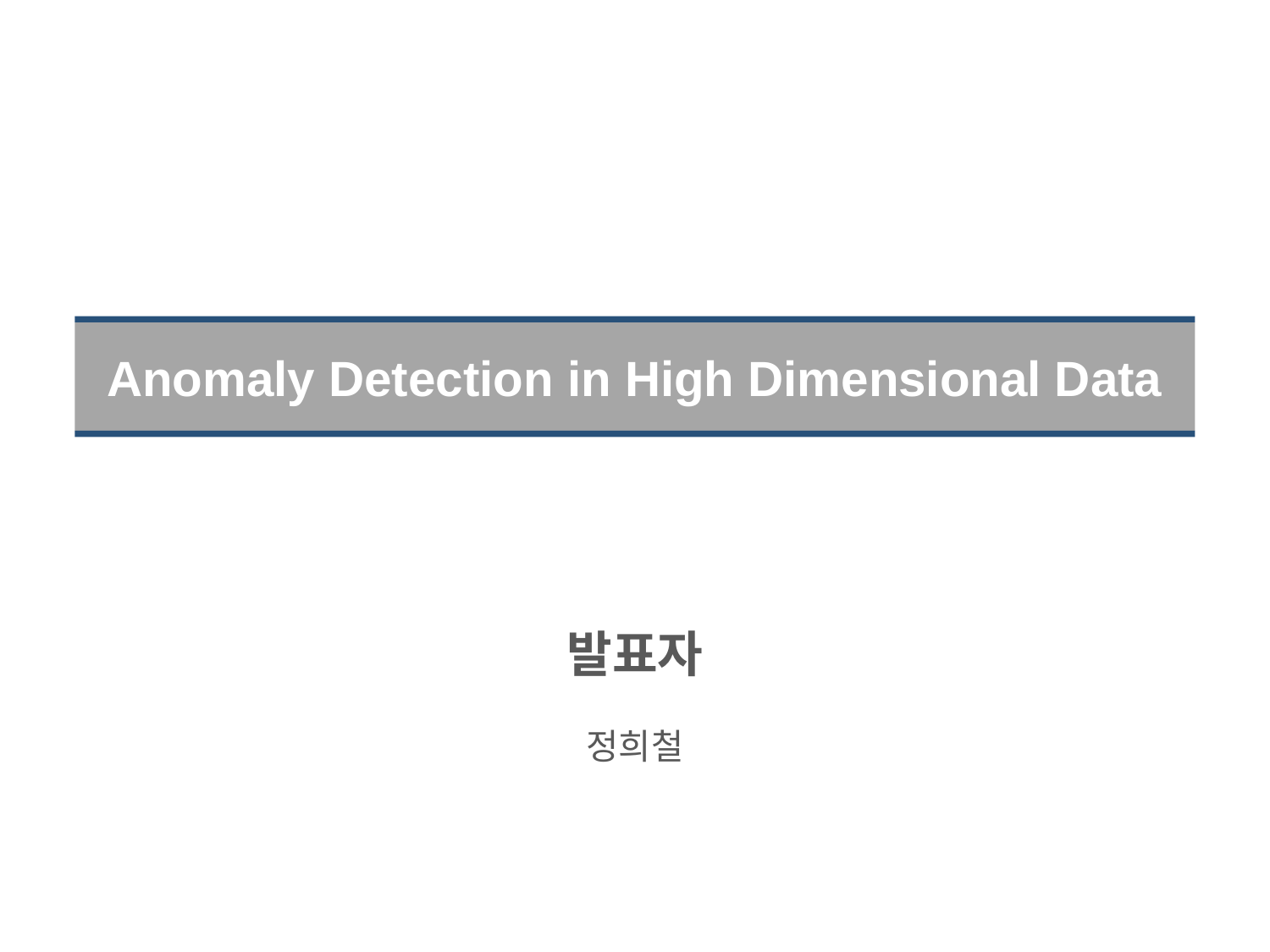

Anomaly Detection in High Dimensional Data

발표자

정희철